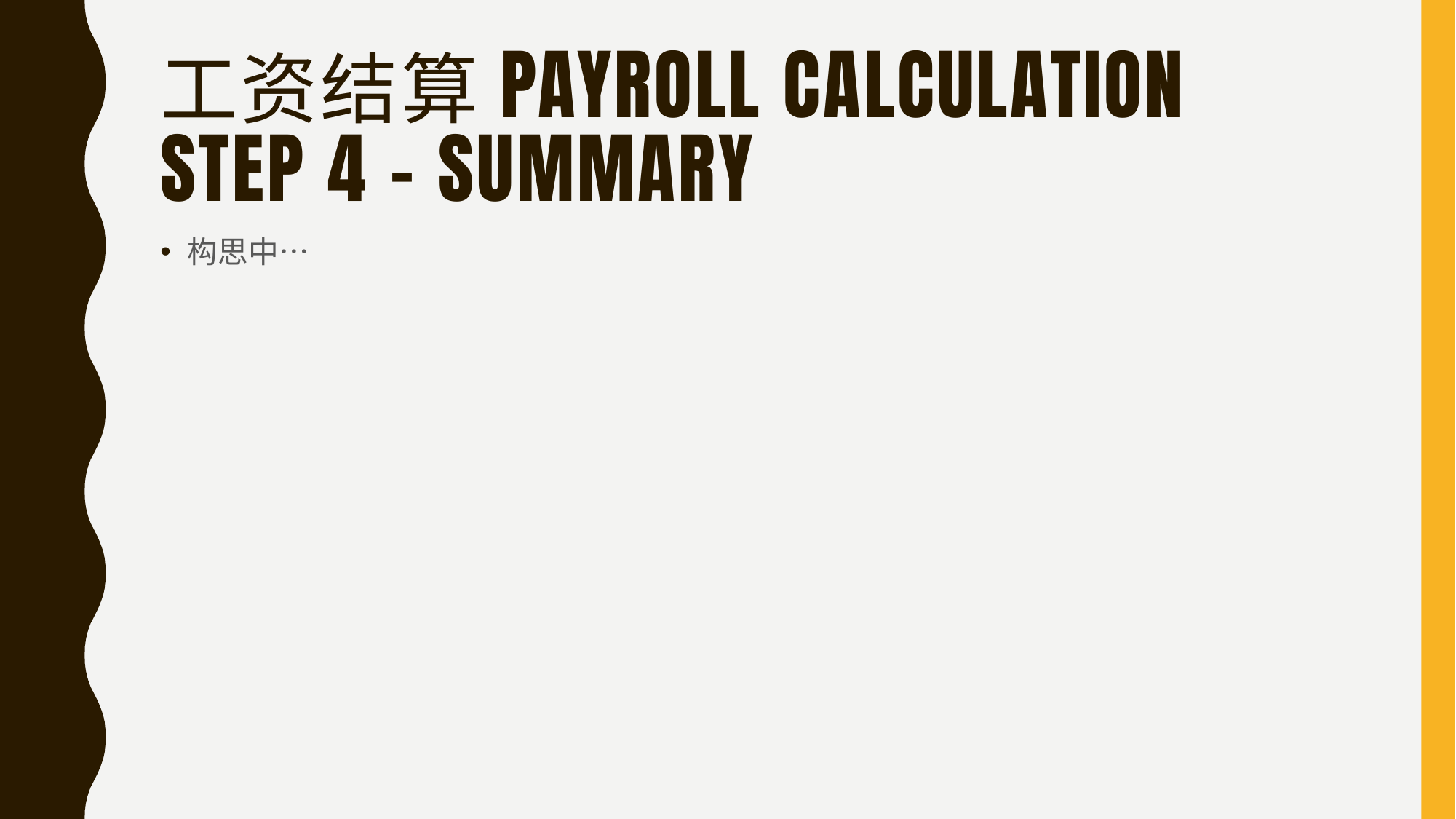

# 工资结算Payroll calculation Step 4 – summary
构思中…